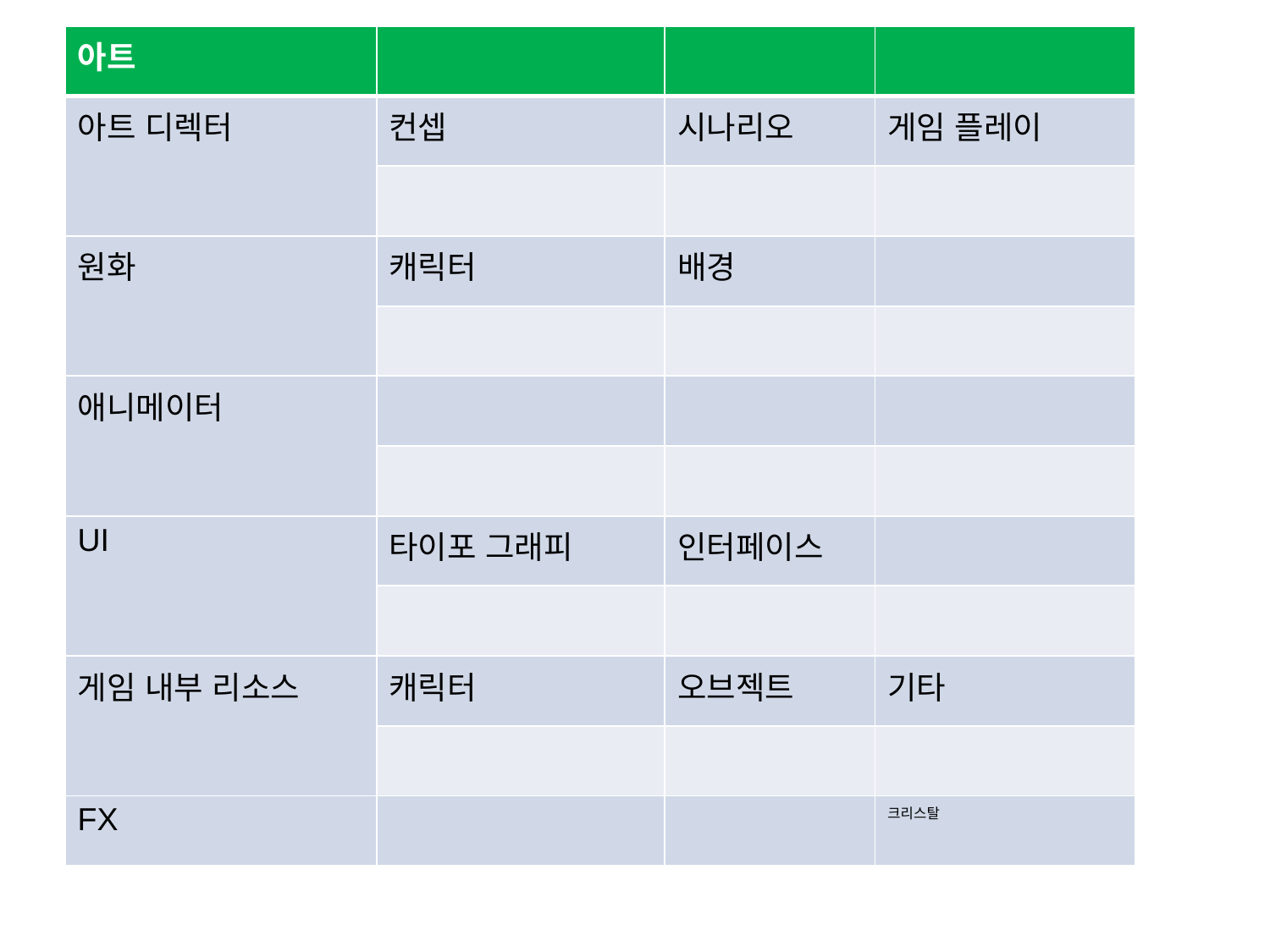

| 아트 |  |  |  |
| --- | --- | --- | --- |
| 아트 디렉터 | 컨셉 | 시나리오 | 게임 플레이 |
|  |  |  |  |
| 원화 | 캐릭터 | 배경 |  |
|  |  |  |  |
| 애니메이터 |  |  |  |
|  |  |  |  |
| UI | 타이포 그래피 | 인터페이스 |  |
|  |  |  |  |
| 게임 내부 리소스 | 캐릭터 | 오브젝트 | 기타 |
|  |  |  |  |
| FX |  |  | 크리스탈 |